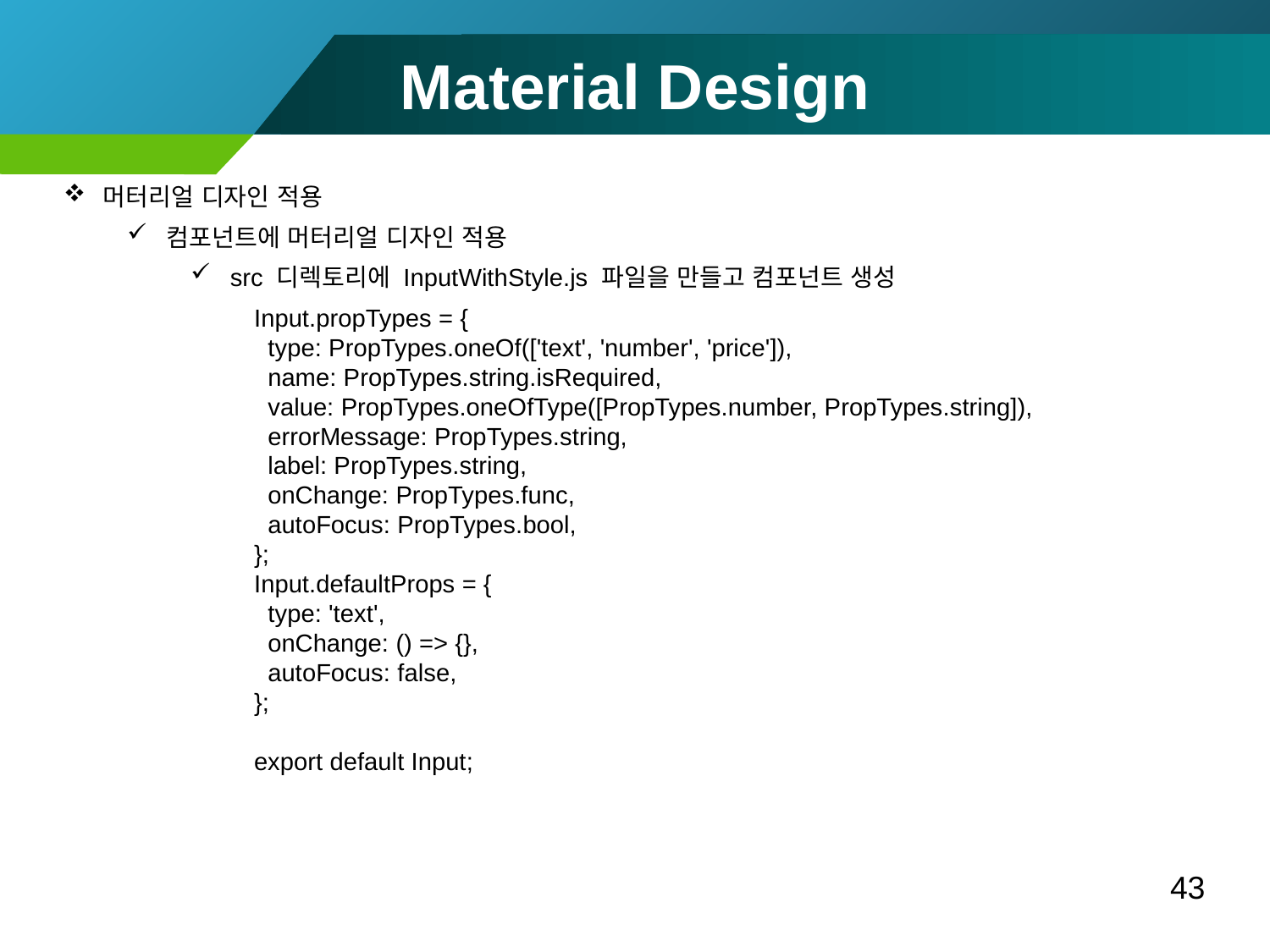

Material Design
머터리얼 디자인 적용
컴포넌트에 머터리얼 디자인 적용
src 디렉토리에 InputWithStyle.js 파일을 만들고 컴포넌트 생성
Input.propTypes = {
  type: PropTypes.oneOf(['text', 'number', 'price']),
  name: PropTypes.string.isRequired,
  value: PropTypes.oneOfType([PropTypes.number, PropTypes.string]),
  errorMessage: PropTypes.string,
  label: PropTypes.string,
  onChange: PropTypes.func,
  autoFocus: PropTypes.bool,
};
Input.defaultProps = {
  type: 'text',
  onChange: () => {},
  autoFocus: false,
};

export default Input;

43